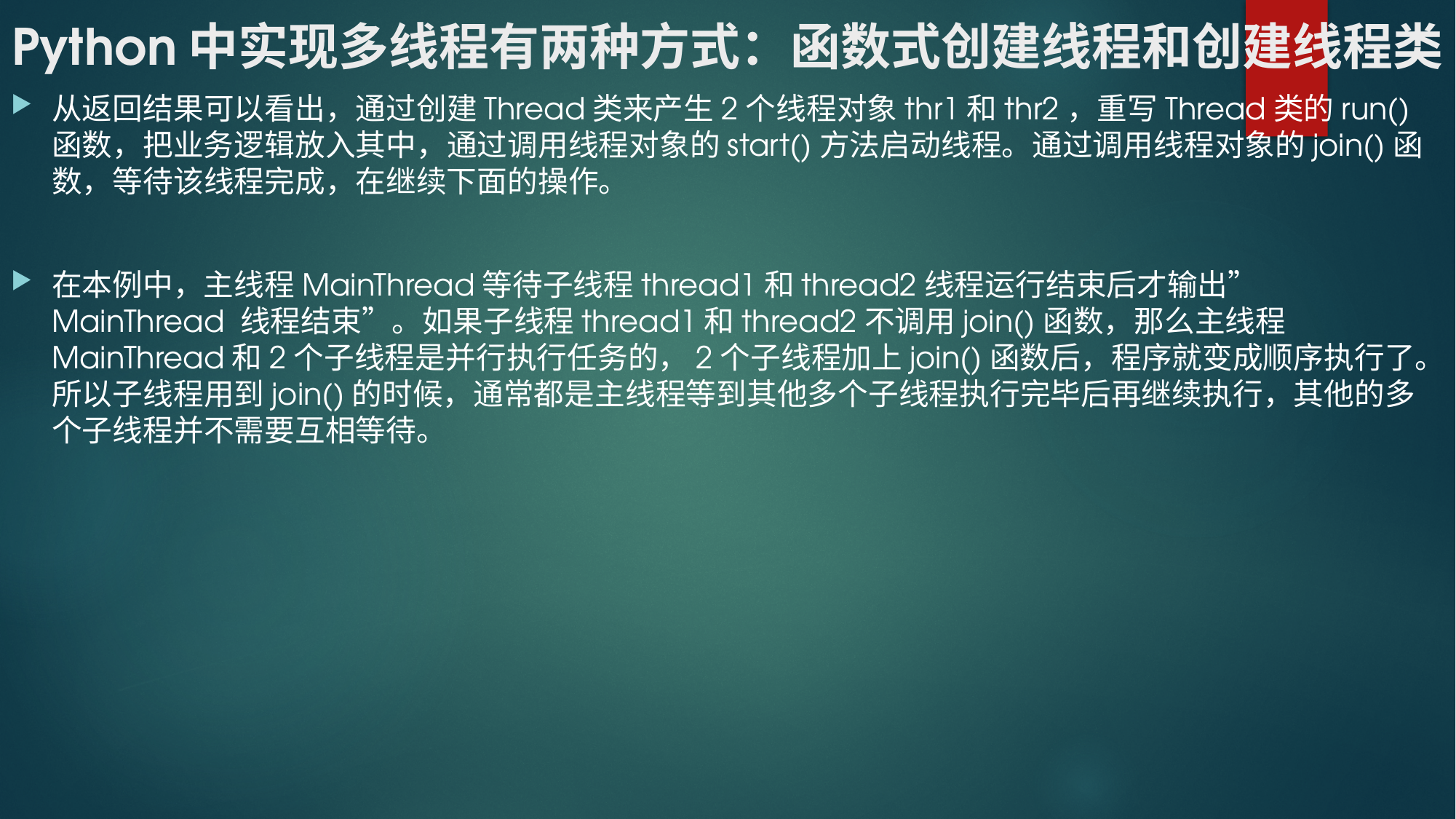

# Python中实现多线程有两种方式：函数式创建线程和创建线程类
从返回结果可以看出，通过创建Thread类来产生2个线程对象thr1和thr2，重写Thread类的run()函数，把业务逻辑放入其中，通过调用线程对象的start()方法启动线程。通过调用线程对象的join()函数，等待该线程完成，在继续下面的操作。

在本例中，主线程MainThread等待子线程thread1和thread2线程运行结束后才输出” MainThread 线程结束”。如果子线程thread1和thread2不调用join()函数，那么主线程MainThread和2个子线程是并行执行任务的，2个子线程加上join()函数后，程序就变成顺序执行了。所以子线程用到join()的时候，通常都是主线程等到其他多个子线程执行完毕后再继续执行，其他的多个子线程并不需要互相等待。